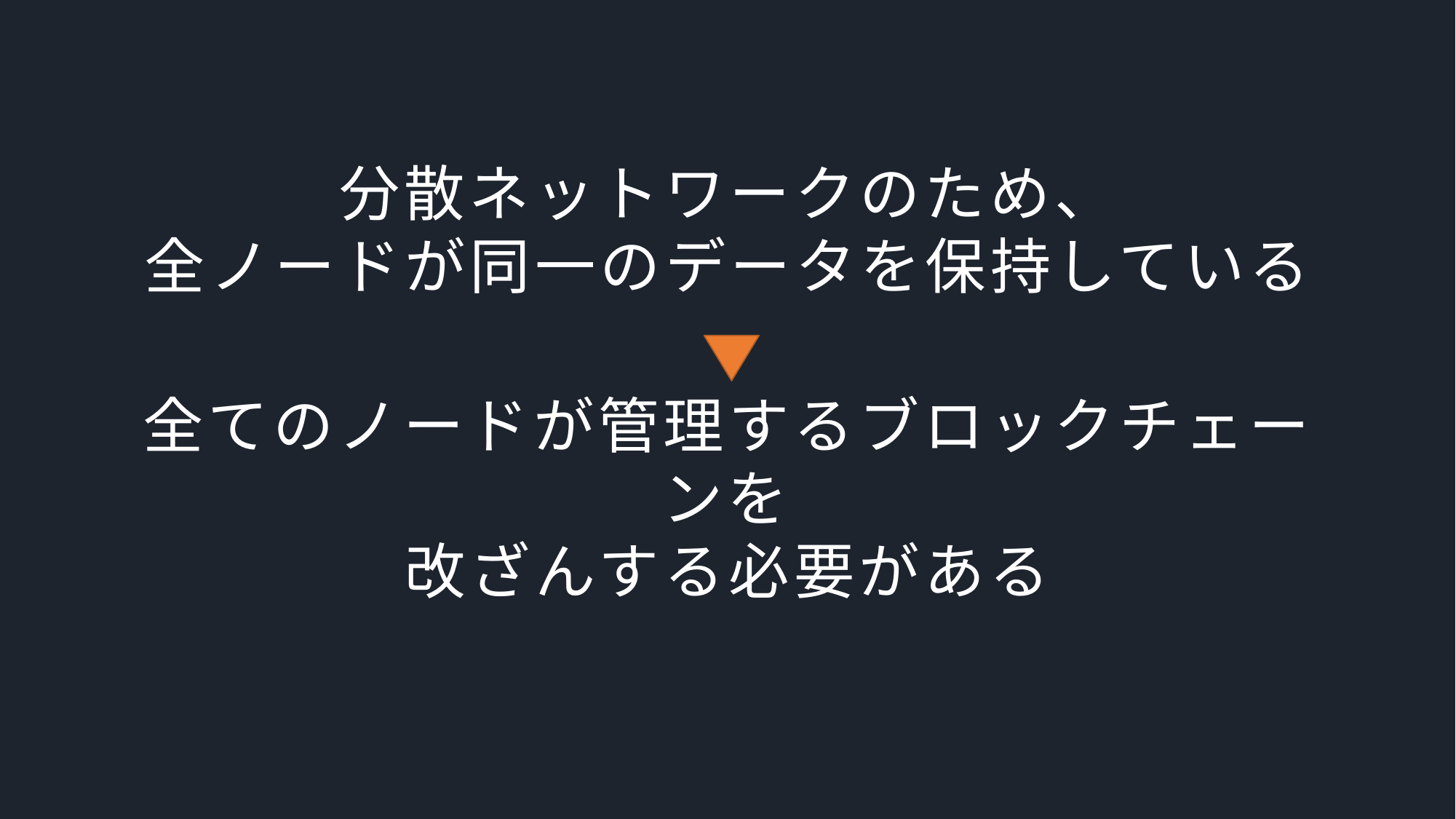

分散ネットワークのため、
全ノードが同一のデータを保持している

# 全てのノードが管理するブロックチェーンを 改ざんする必要がある